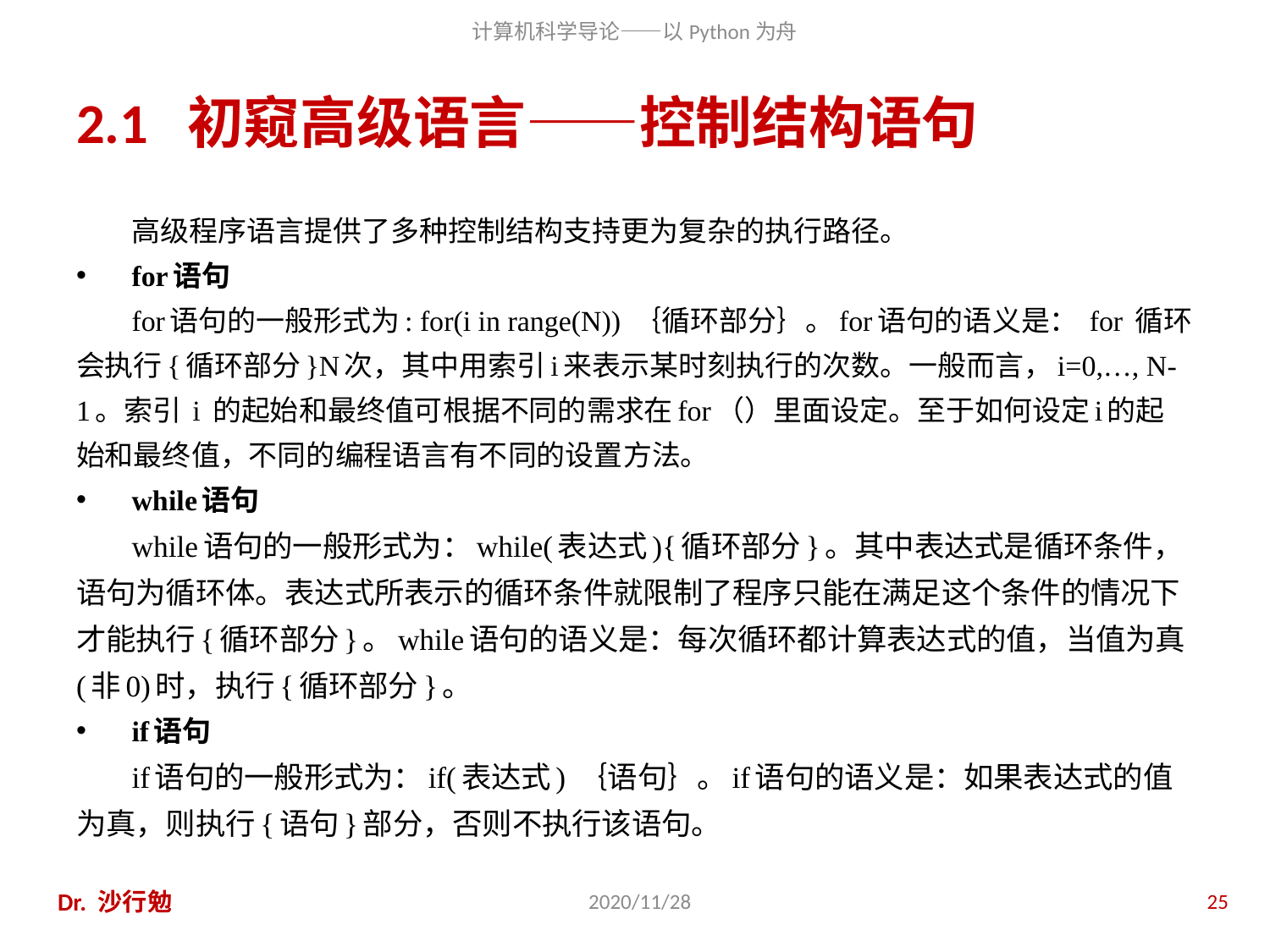

# 2.1  初窥高级语言——控制结构语句
高级程序语言提供了多种控制结构支持更为复杂的执行路径。
for语句
for语句的一般形式为: for(i in range(N)) ｛循环部分｝。for语句的语义是： for 循环会执行{循环部分}N次，其中用索引i来表示某时刻执行的次数。一般而言，i=0,…, N-1。索引 i 的起始和最终值可根据不同的需求在for（）里面设定。至于如何设定i的起始和最终值，不同的编程语言有不同的设置方法。
while语句
while语句的一般形式为：while(表达式){循环部分}。其中表达式是循环条件，语句为循环体。表达式所表示的循环条件就限制了程序只能在满足这个条件的情况下才能执行{循环部分}。while语句的语义是：每次循环都计算表达式的值，当值为真(非0)时，执行{循环部分}。
if语句
if语句的一般形式为：if(表达式) ｛语句｝。if语句的语义是：如果表达式的值为真，则执行{语句}部分，否则不执行该语句。
Dr. 沙行勉
2020/11/28
25